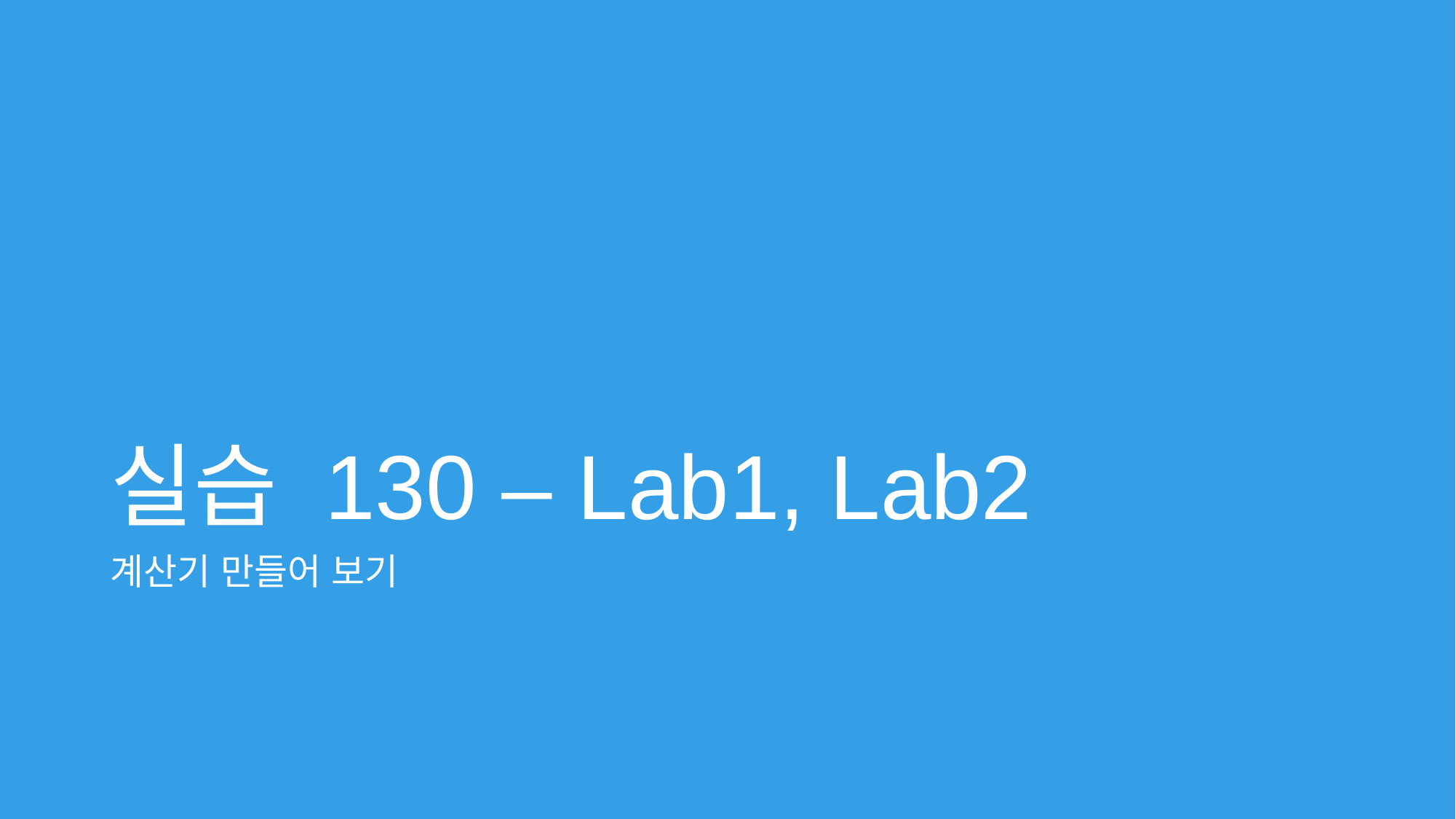

# 실습 130 – Lab1, Lab2
계산기 만들어 보기